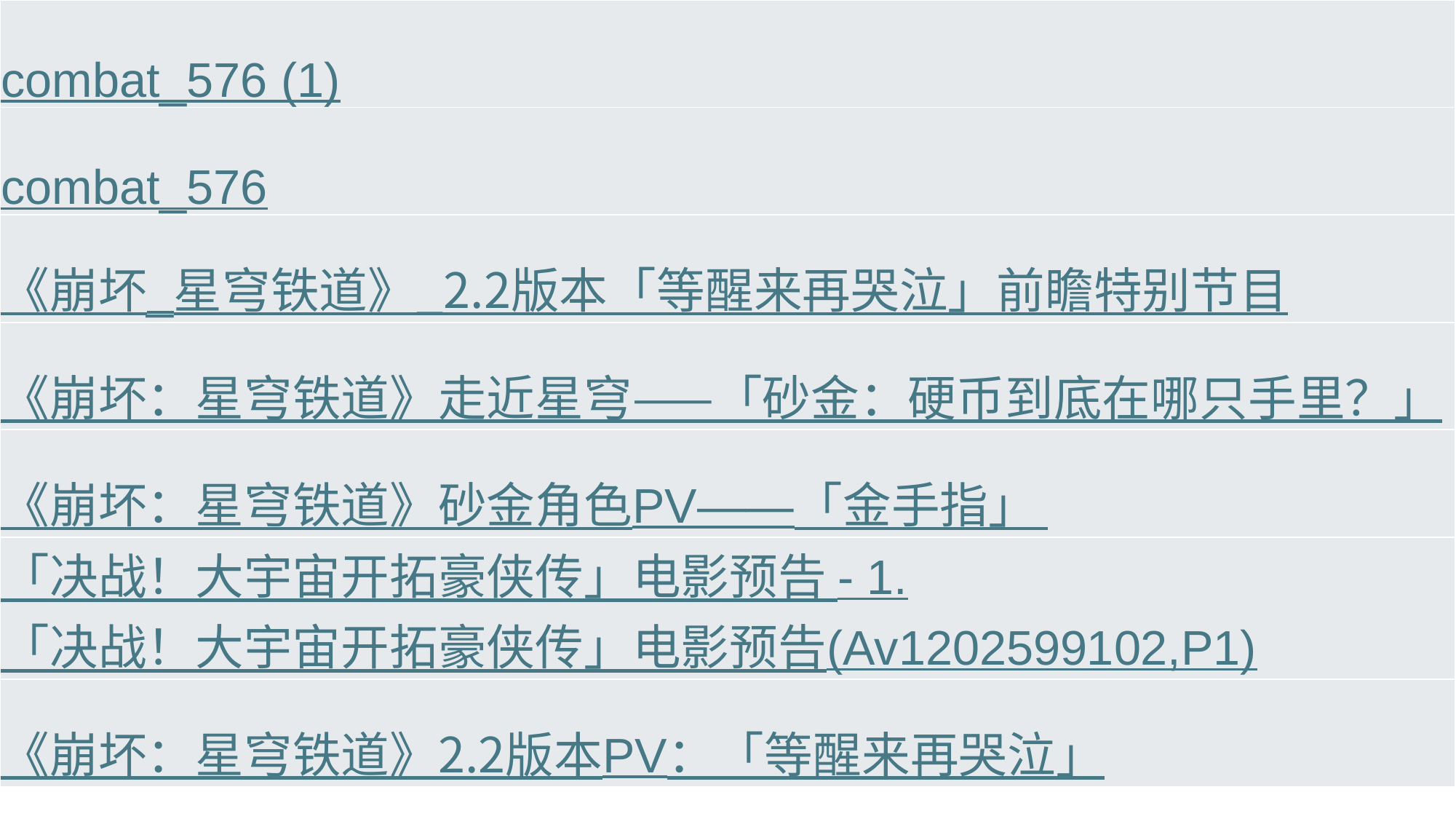

| combat\_576 (1) |
| --- |
| combat\_576 |
| 《崩坏\_星穹铁道》\_2.2版本「等醒来再哭泣」前瞻特别节目 |
| 《崩坏：星穹铁道》走近星穹——「砂金：硬币到底在哪只手里？」 |
| 《崩坏：星穹铁道》砂金角色PV——「金手指」 |
| 「决战！大宇宙开拓豪侠传」电影预告 - 1.「决战！大宇宙开拓豪侠传」电影预告(Av1202599102,P1) |
| 《崩坏：星穹铁道》2.2版本PV：「等醒来再哭泣」 |